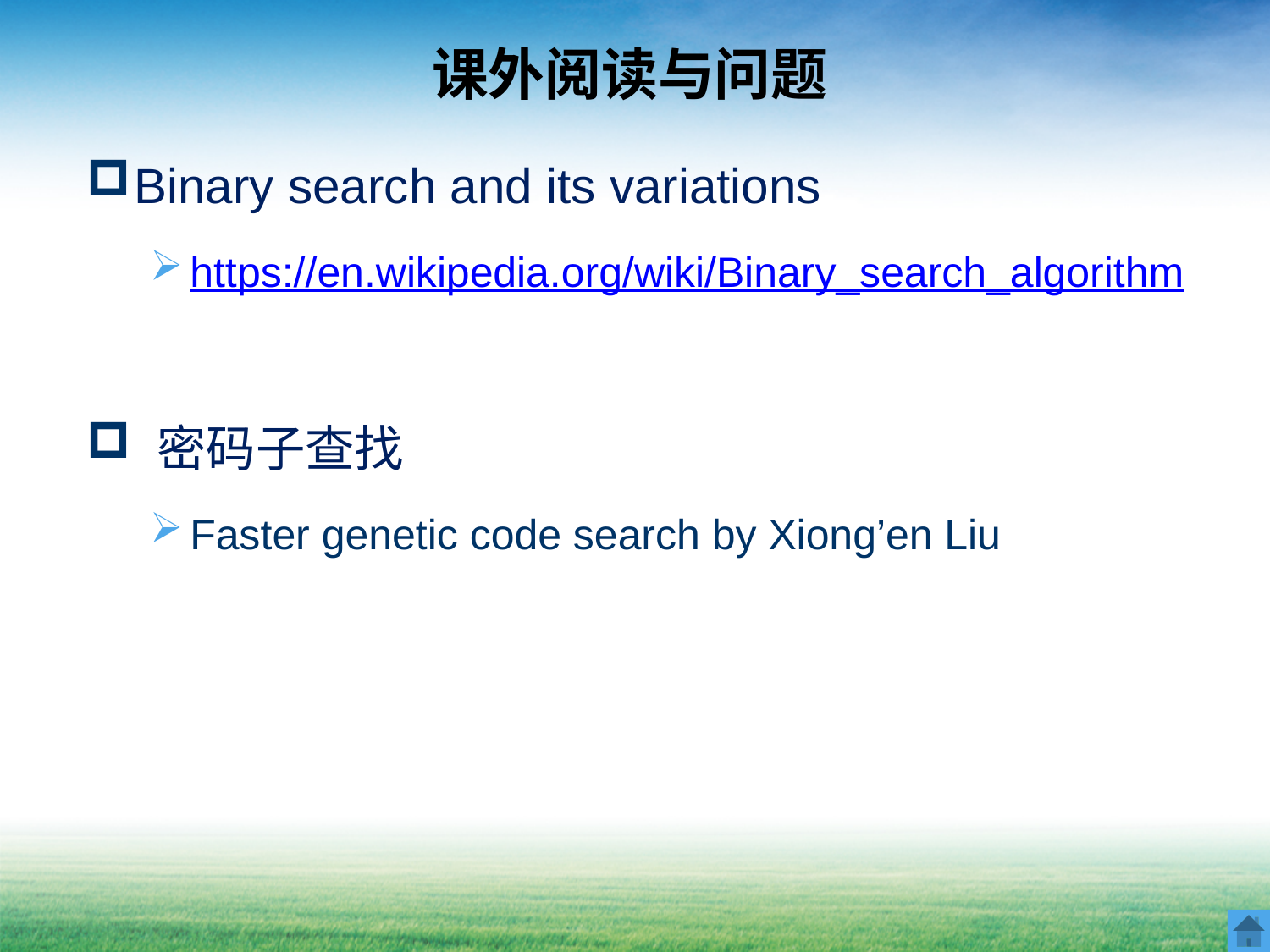

# 课外阅读与问题
Binary search and its variations
https://en.wikipedia.org/wiki/Binary_search_algorithm

 密码子查找
Faster genetic code search by Xiong’en Liu